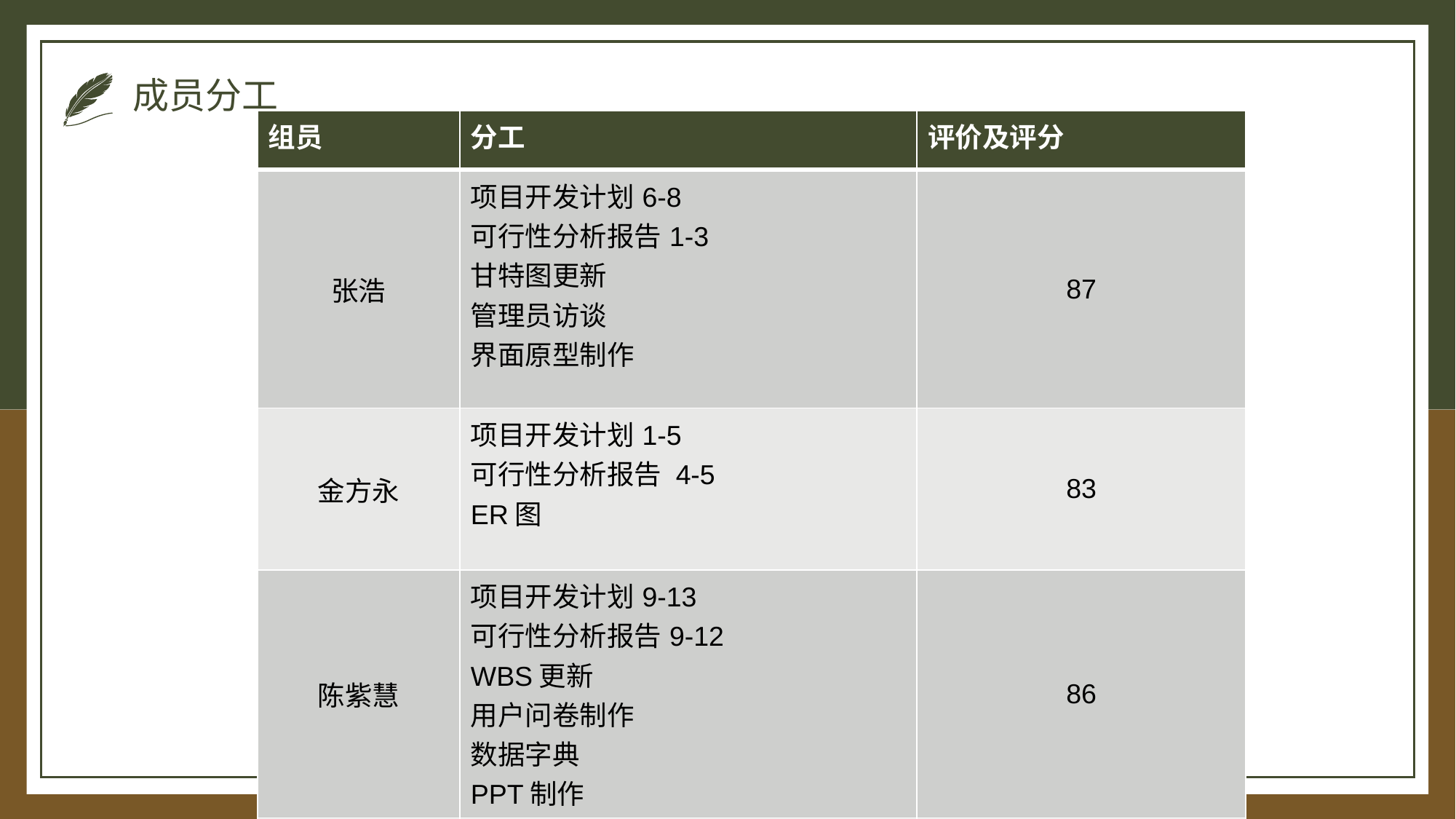

# 成员分工
| 组员 | 分工 | 评价及评分 |
| --- | --- | --- |
| 张浩 | 项目开发计划6-8 可行性分析报告1-3 甘特图更新 管理员访谈 界面原型制作 | 87 |
| 金方永 | 项目开发计划1-5 可行性分析报告 4-5 ER图 | 83 |
| 陈紫慧 | 项目开发计划9-13 可行性分析报告9-12 WBS更新 用户问卷制作 数据字典 PPT制作 | 86 |
|  |  |  |